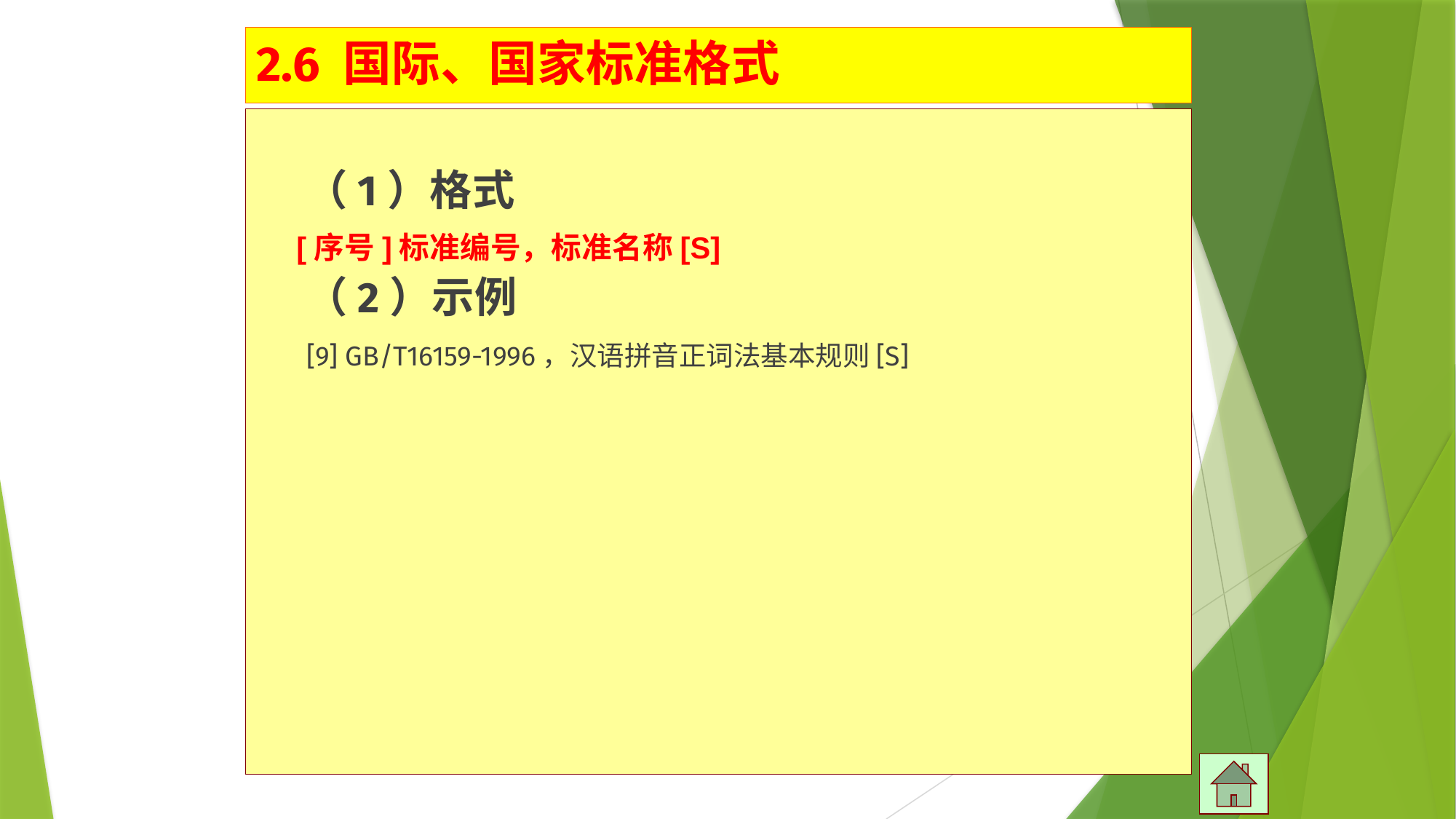

# 2.6 国际、国家标准格式

    （1）格式
    [序号]标准编号，标准名称[S]
    （2）示例
     [9] GB/T16159-1996，汉语拼音正词法基本规则[S]